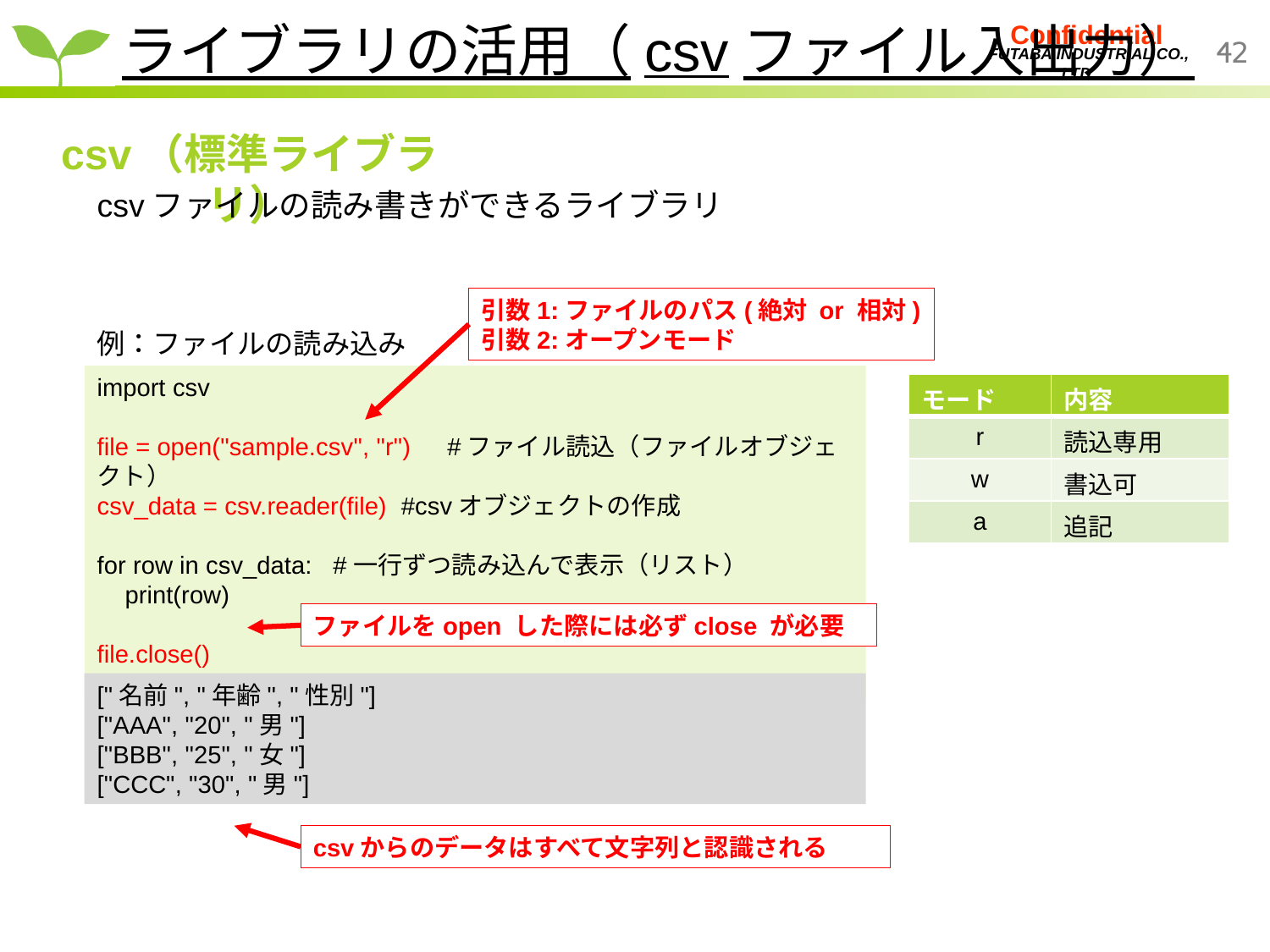

ライブラリの活用（csvファイル入出力）
csv（標準ライブラリ）
csvファイルの読み書きができるライブラリ
引数1:ファイルのパス(絶対 or 相対)
引数2:オープンモード
例：ファイルの読み込み
import csv

file = open("sample.csv", "r")　#ファイル読込（ファイルオブジェクト）
csv_data = csv.reader(file)  #csvオブジェクトの作成

for row in csv_data:   #一行ずつ読み込んで表示（リスト）
    print(row)

file.close()

| モード | 内容 |
| --- | --- |
| r | 読込専用 |
| w | 書込可 |
| a | 追記 |
ファイルをopen した際には必ずclose が必要
["名前", "年齢", "性別"]
["AAA", "20", "男"]
["BBB", "25", "女"]
["CCC", "30", "男"]
csvからのデータはすべて文字列と認識される